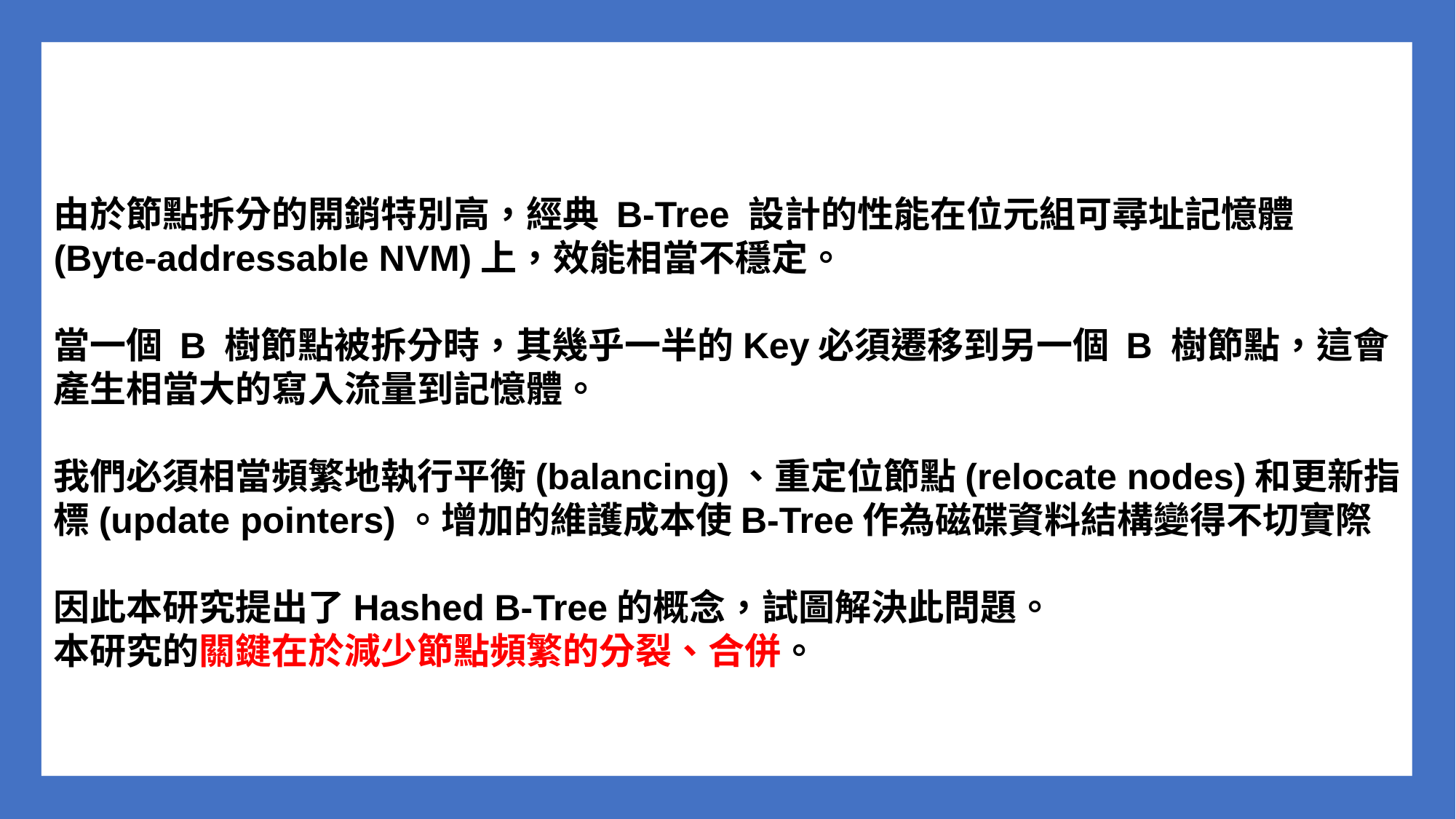

由於節點拆分的開銷特別高，經典 B-Tree 設計的性能在位元組可尋址記憶體 (Byte-addressable NVM)上，效能相當不穩定。

當一個 B 樹節點被拆分時，其幾乎一半的Key必須遷移到另一個 B 樹節點，這會產生相當大的寫入流量到記憶體。

我們必須相當頻繁地執行平衡(balancing)、重定位節點(relocate nodes)和更新指標(update pointers)。增加的維護成本使B-Tree作為磁碟資料結構變得不切實際

因此本研究提出了Hashed B-Tree的概念，試圖解決此問題。
本研究的關鍵在於減少節點頻繁的分裂、合併。